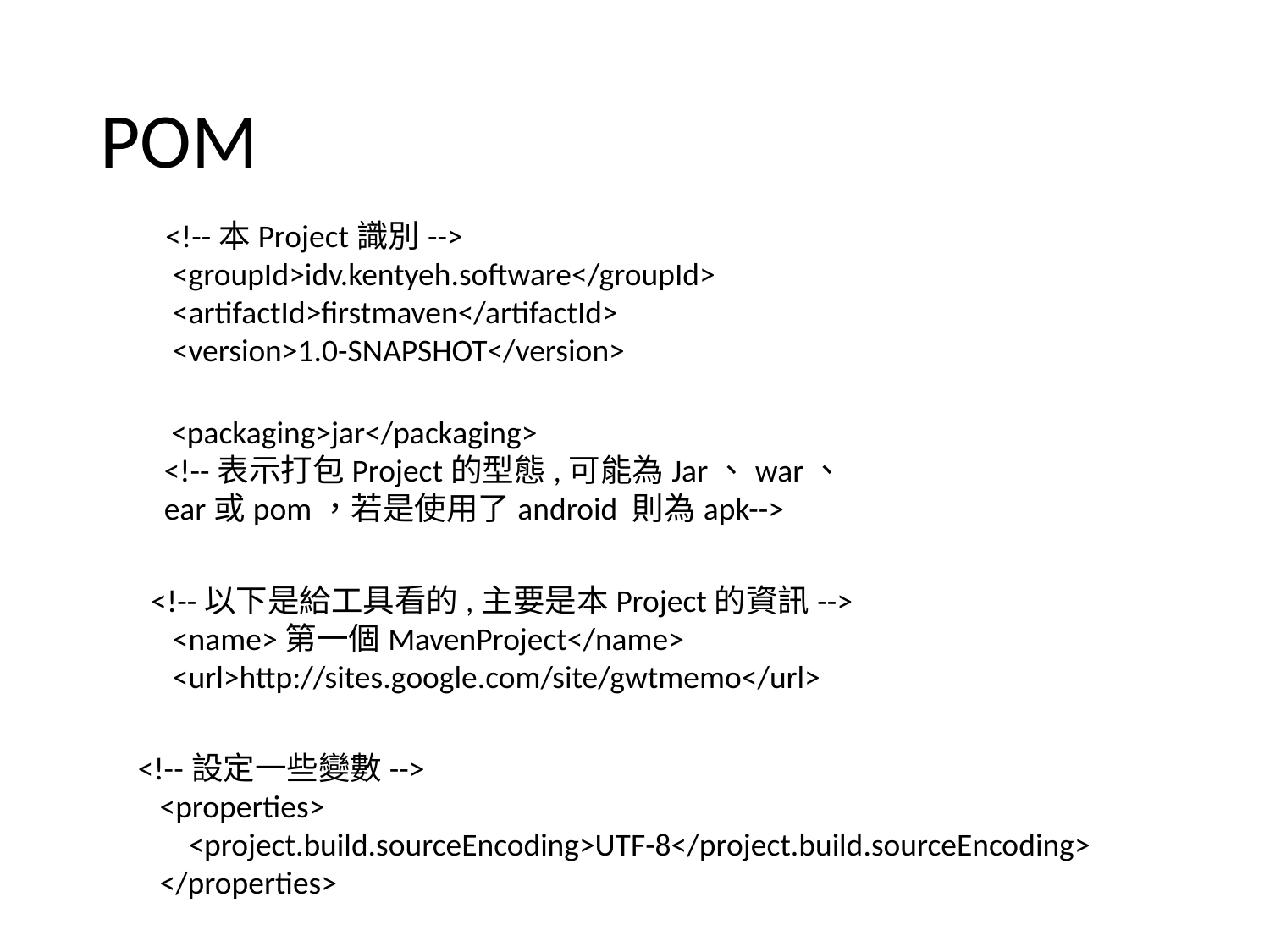

# POM
   <!--本Project識別-->
    <groupId>idv.kentyeh.software</groupId>
    <artifactId>firstmaven</artifactId>
    <version>1.0-SNAPSHOT</version>
 <packaging>jar</packaging>
<!--表示打包Project的型態,可能為Jar、war、ear或pom，若是使用了android 則為apk-->
 <!--以下是給工具看的,主要是本Project的資訊-->
    <name>第一個MavenProject</name>
    <url>http://sites.google.com/site/gwtmemo</url>
 <!--設定一些變數-->
    <properties>
        <project.build.sourceEncoding>UTF-8</project.build.sourceEncoding>
    </properties>